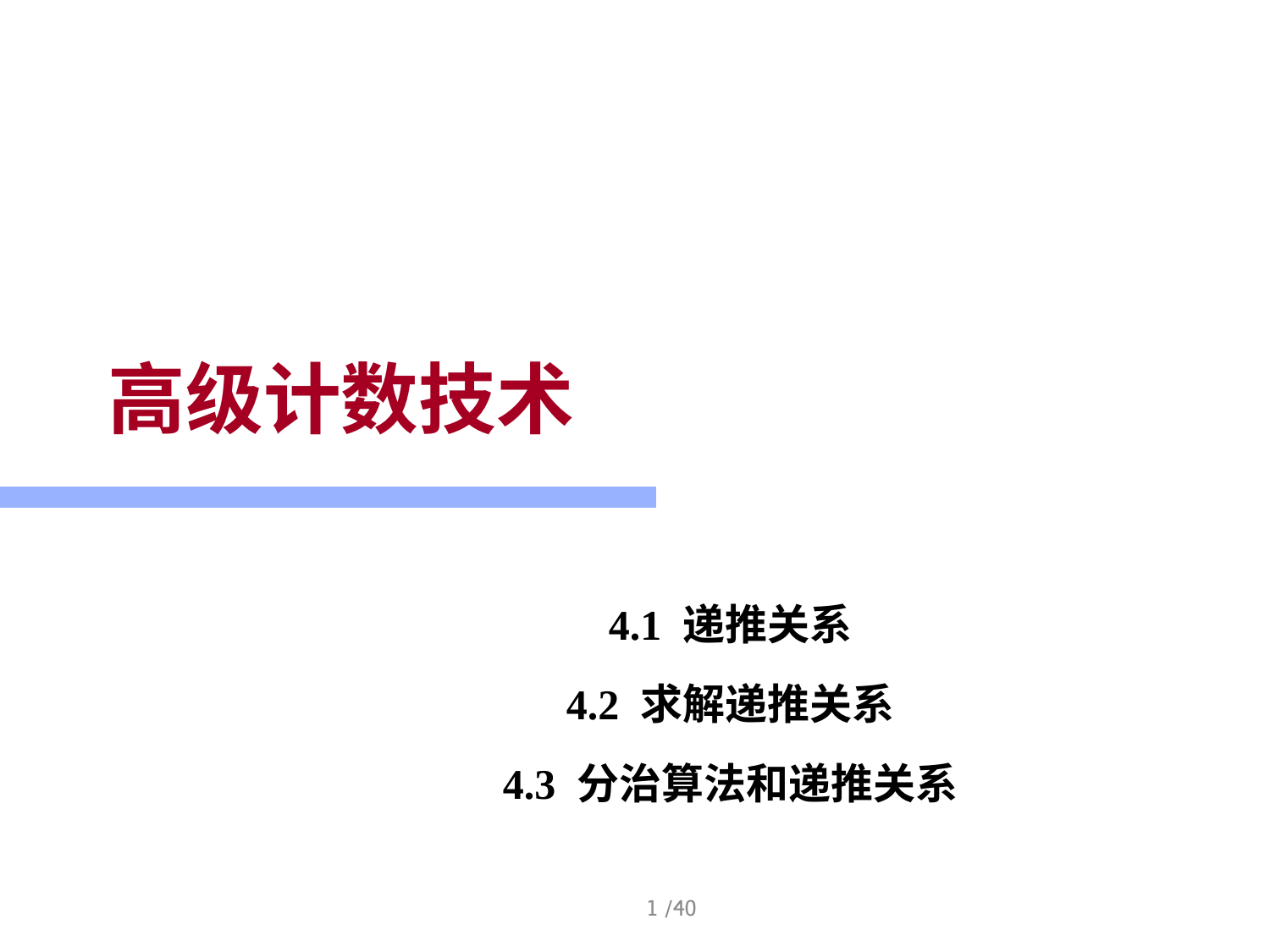

# 高级计数技术
4.1 递推关系
4.2 求解递推关系
4.3 分治算法和递推关系
1
/40